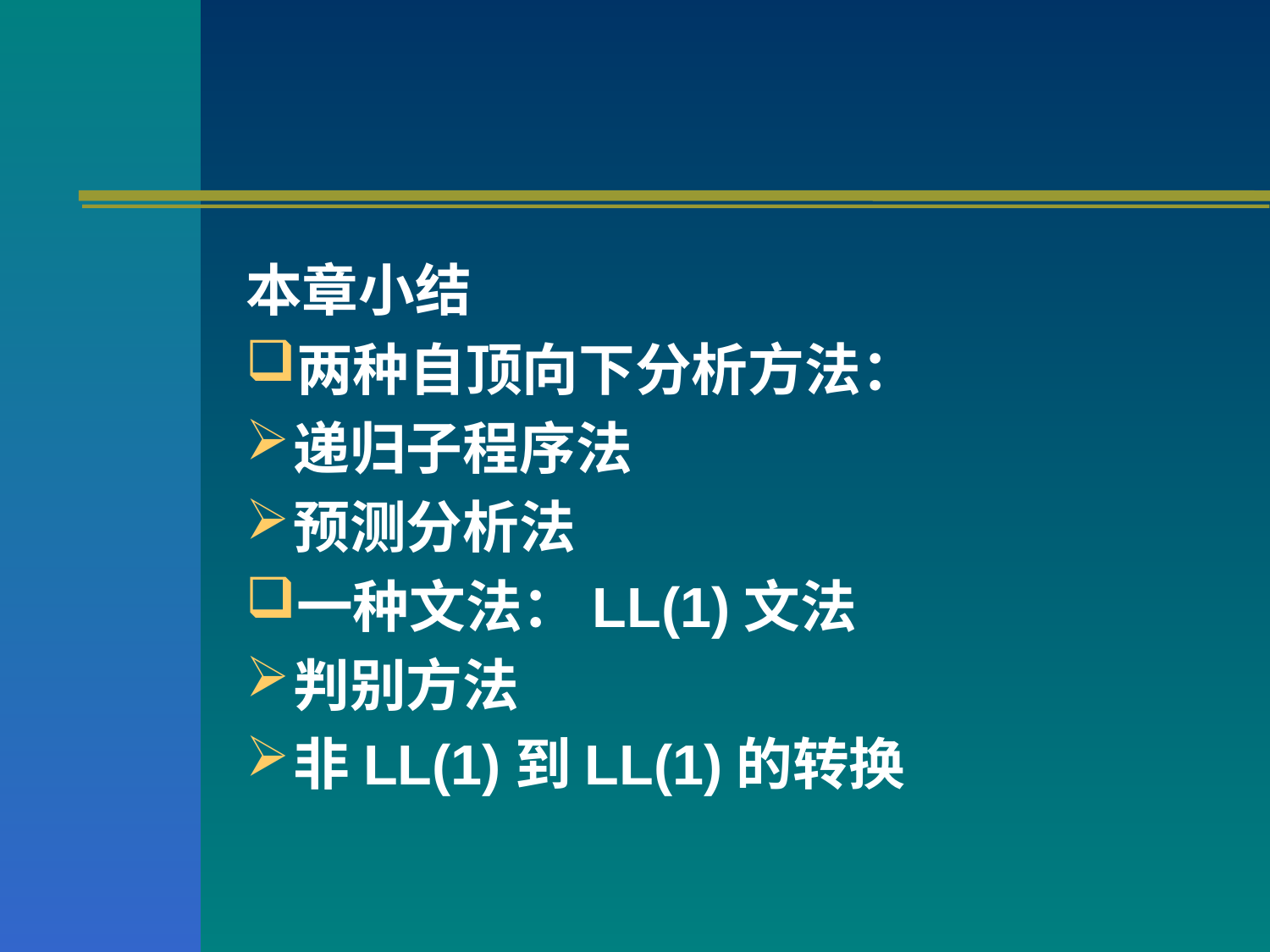

#
本章小结
两种自顶向下分析方法：
递归子程序法
预测分析法
一种文法：LL(1)文法
判别方法
非LL(1)到LL(1)的转换